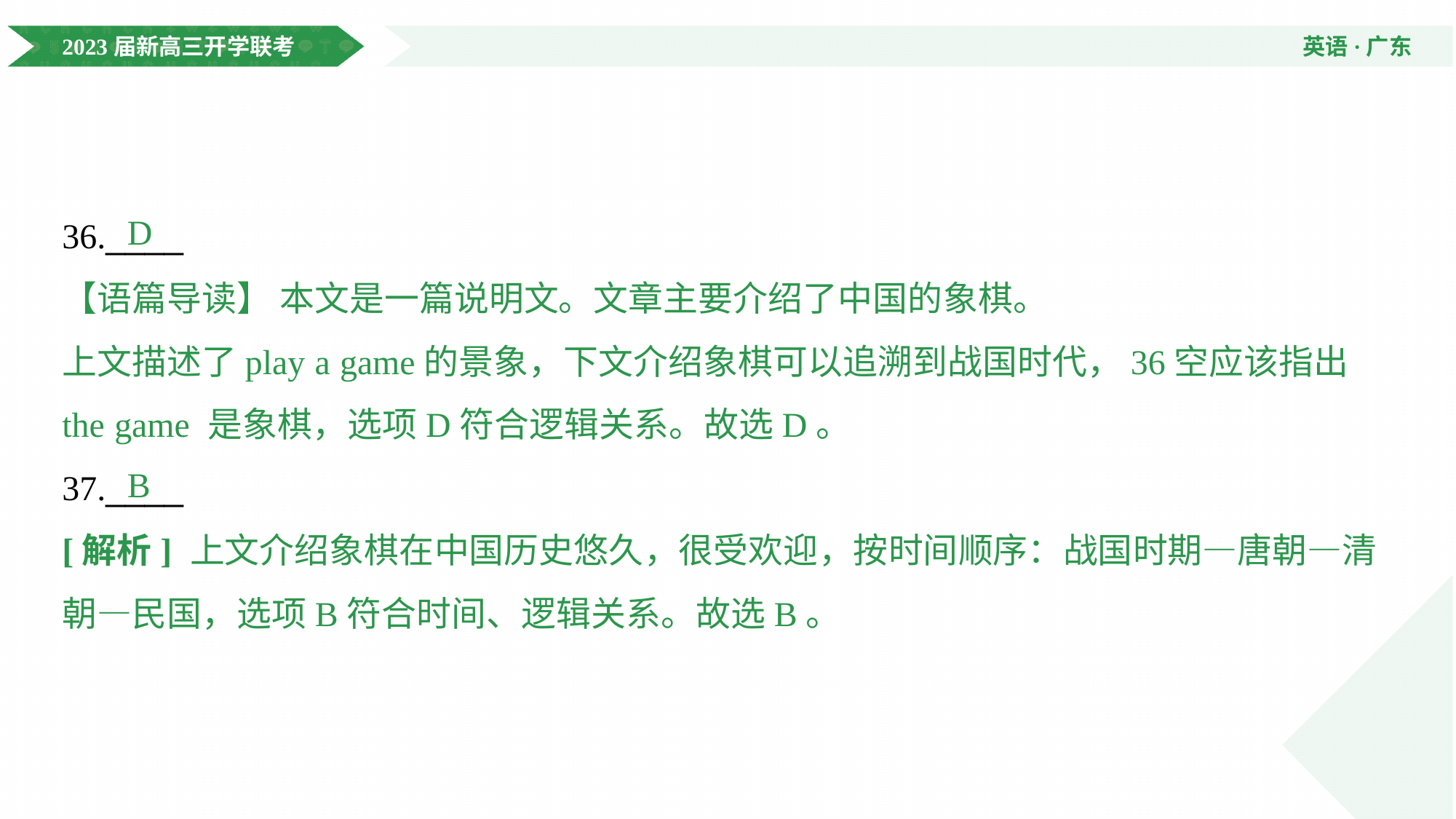

D
36.____
【语篇导读】 本文是一篇说明文。文章主要介绍了中国的象棋。
上文描述了play a game的景象，下文介绍象棋可以追溯到战国时代，36空应该指出the game 是象棋，选项D符合逻辑关系。故选D。
B
37.____
[解析] 上文介绍象棋在中国历史悠久，很受欢迎，按时间顺序：战国时期—唐朝—清朝—民国，选项B符合时间、逻辑关系。故选B。